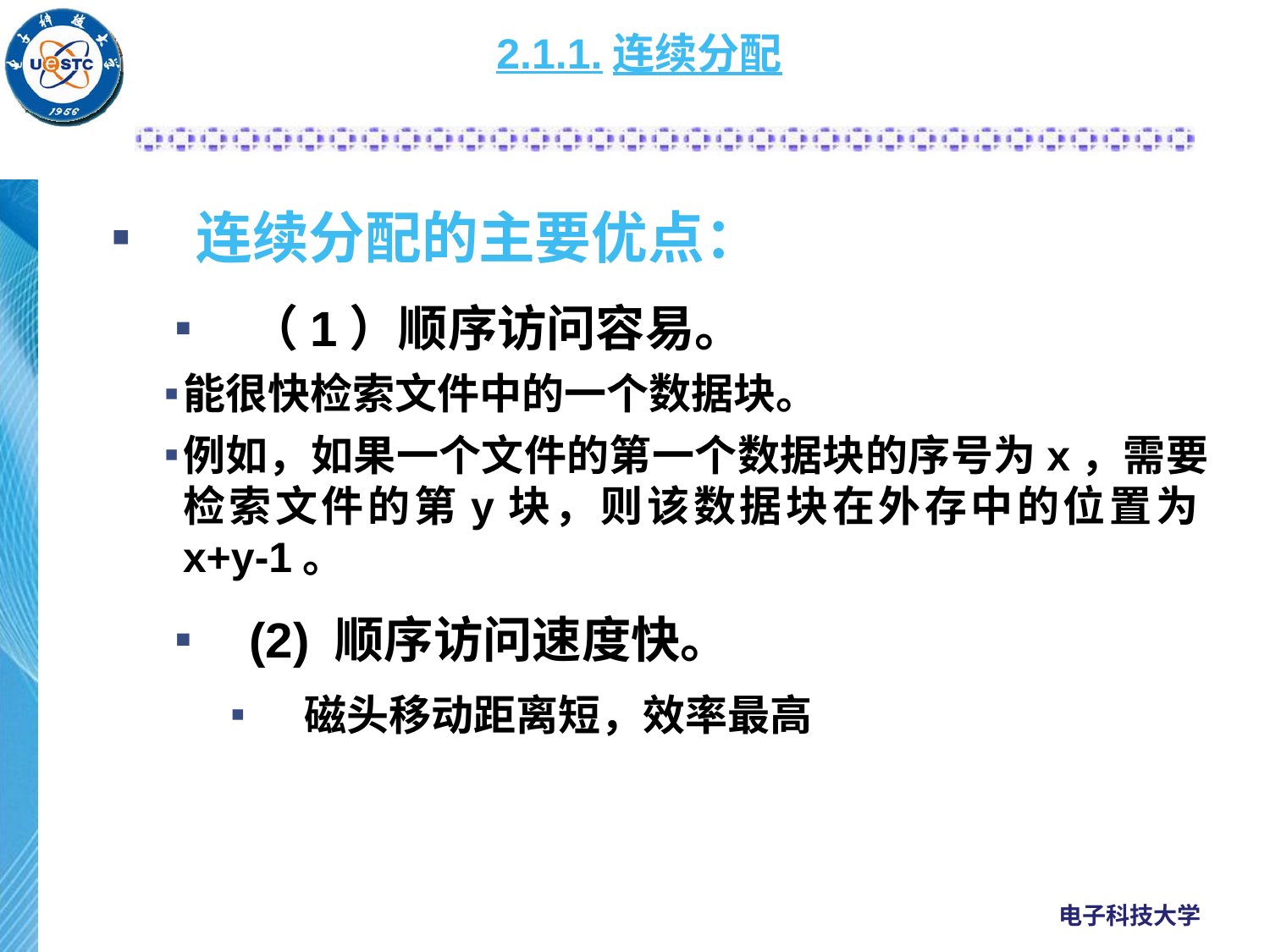

# 2.1.1.连续分配
连续分配的主要优点：
（1）顺序访问容易。
能很快检索文件中的一个数据块。
例如，如果一个文件的第一个数据块的序号为x，需要检索文件的第y块，则该数据块在外存中的位置为x+y-1。
(2) 顺序访问速度快。
磁头移动距离短，效率最高